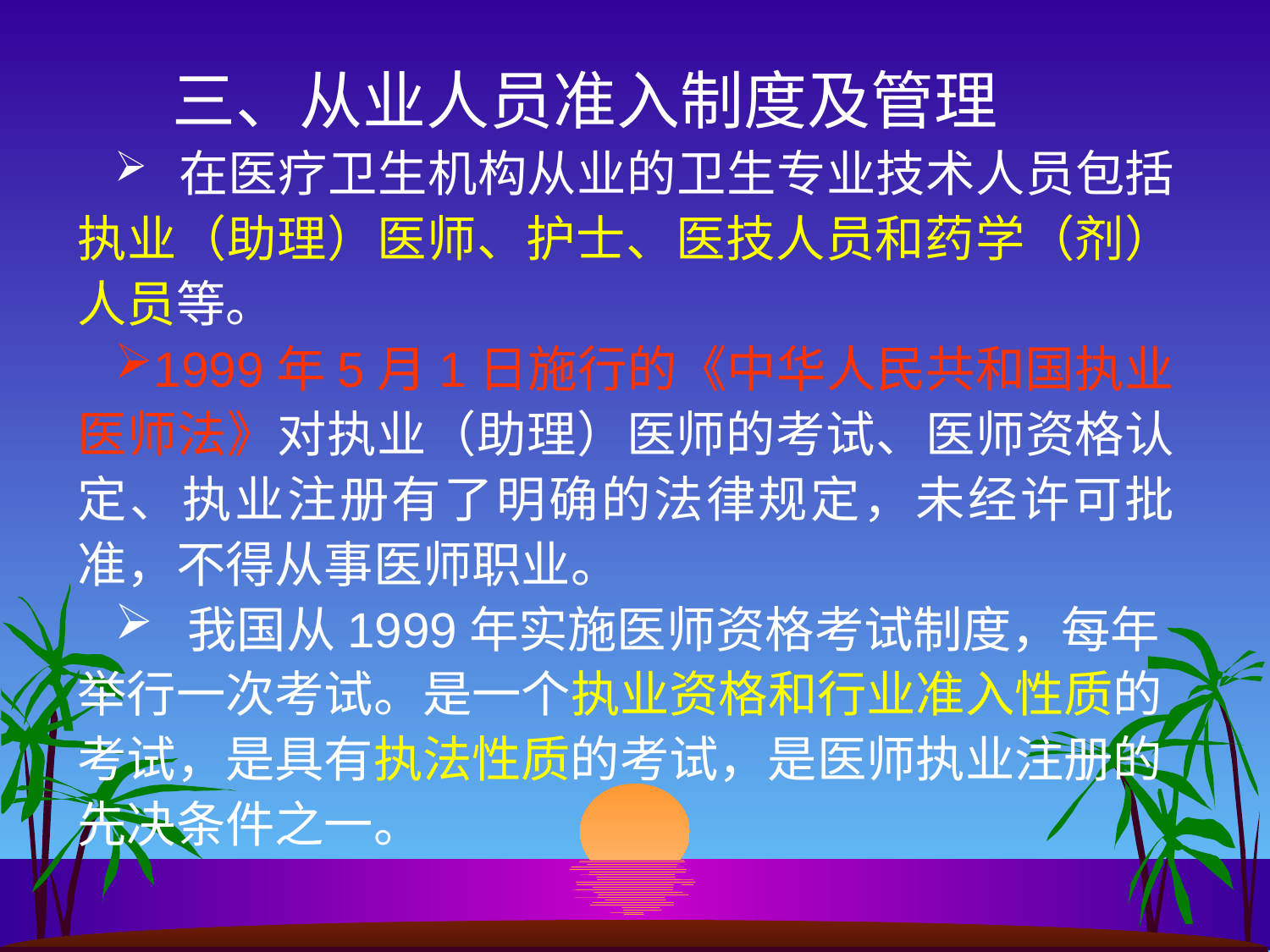

三、从业人员准入制度及管理
  在医疗卫生机构从业的卫生专业技术人员包括执业（助理）医师、护士、医技人员和药学（剂）人员等。
1999年5月1日施行的《中华人民共和国执业医师法》对执业（助理）医师的考试、医师资格认定、执业注册有了明确的法律规定，未经许可批准，不得从事医师职业。
  我国从1999年实施医师资格考试制度，每年举行一次考试。是一个执业资格和行业准入性质的考试，是具有执法性质的考试，是医师执业注册的先决条件之一。
#